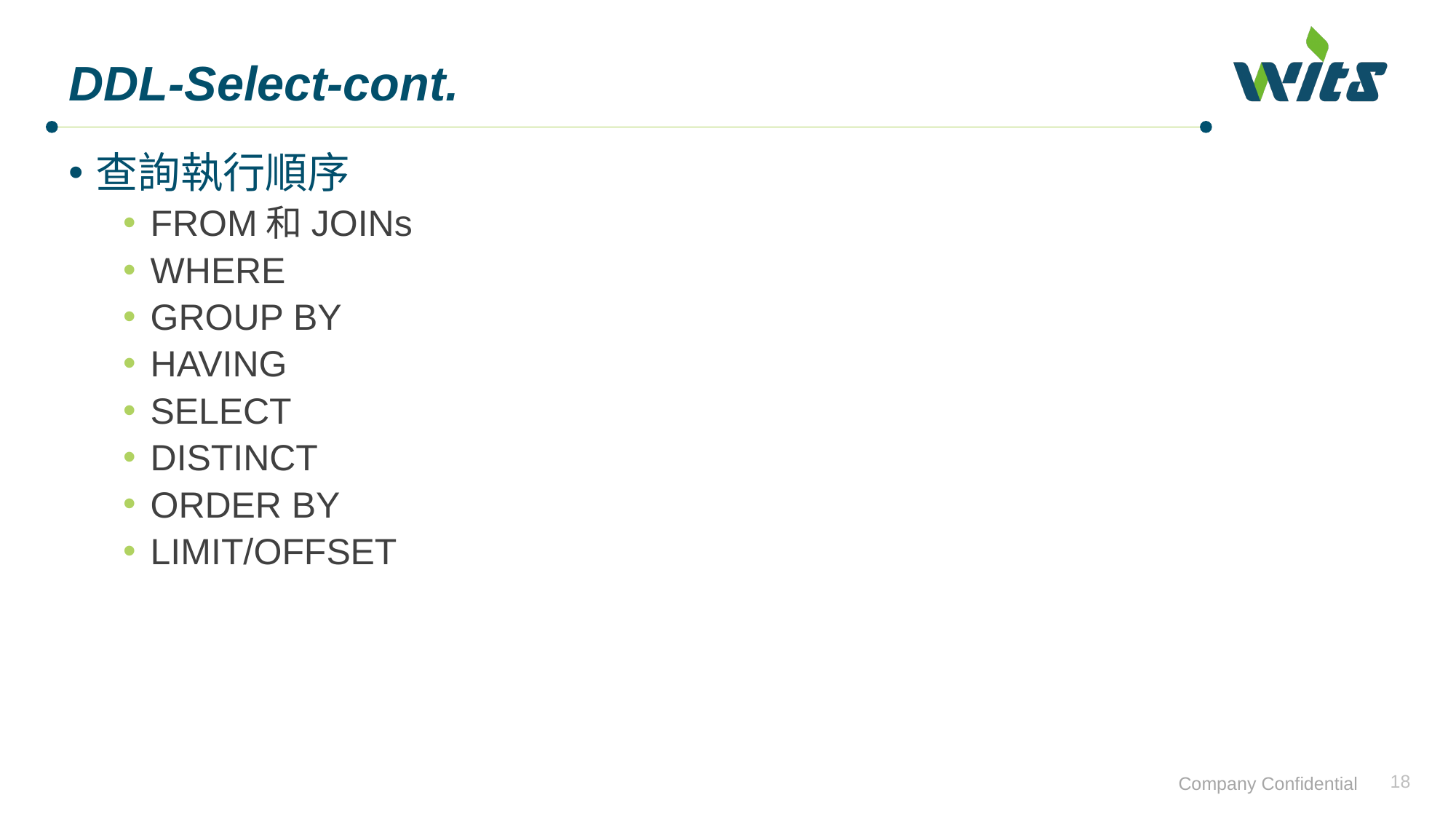

# DDL-Select-cont.
查詢執行順序
FROM和JOINs
WHERE
GROUP BY
HAVING
SELECT
DISTINCT
ORDER BY
LIMIT/OFFSET

18